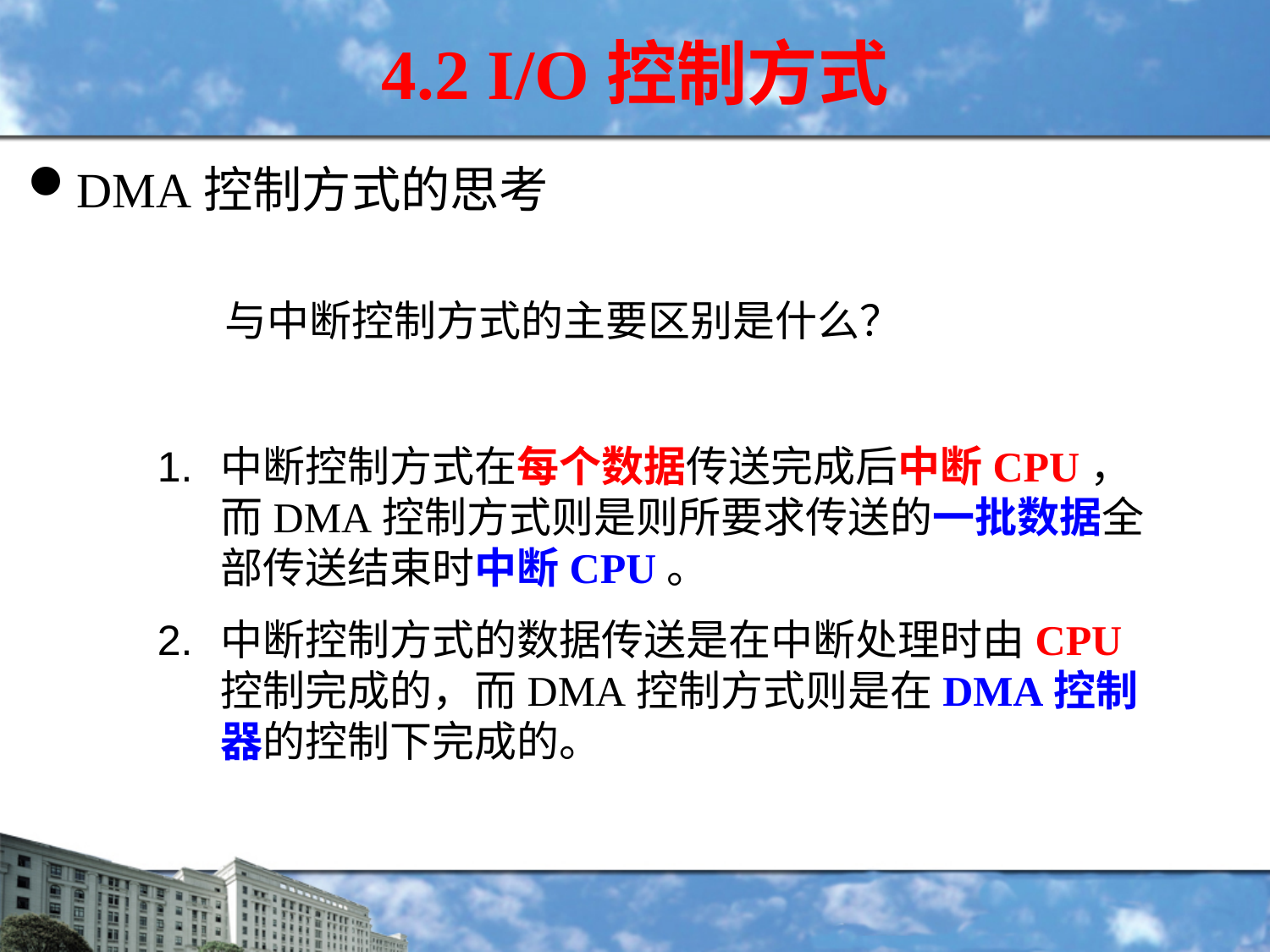

4.2 I/O控制方式
DMA控制方式的思考

             与中断控制方式的主要区别是什么？

中断控制方式在每个数据传送完成后中断CPU，而DMA控制方式则是则所要求传送的一批数据全部传送结束时中断CPU。
中断控制方式的数据传送是在中断处理时由CPU控制完成的，而DMA控制方式则是在DMA控制器的控制下完成的。